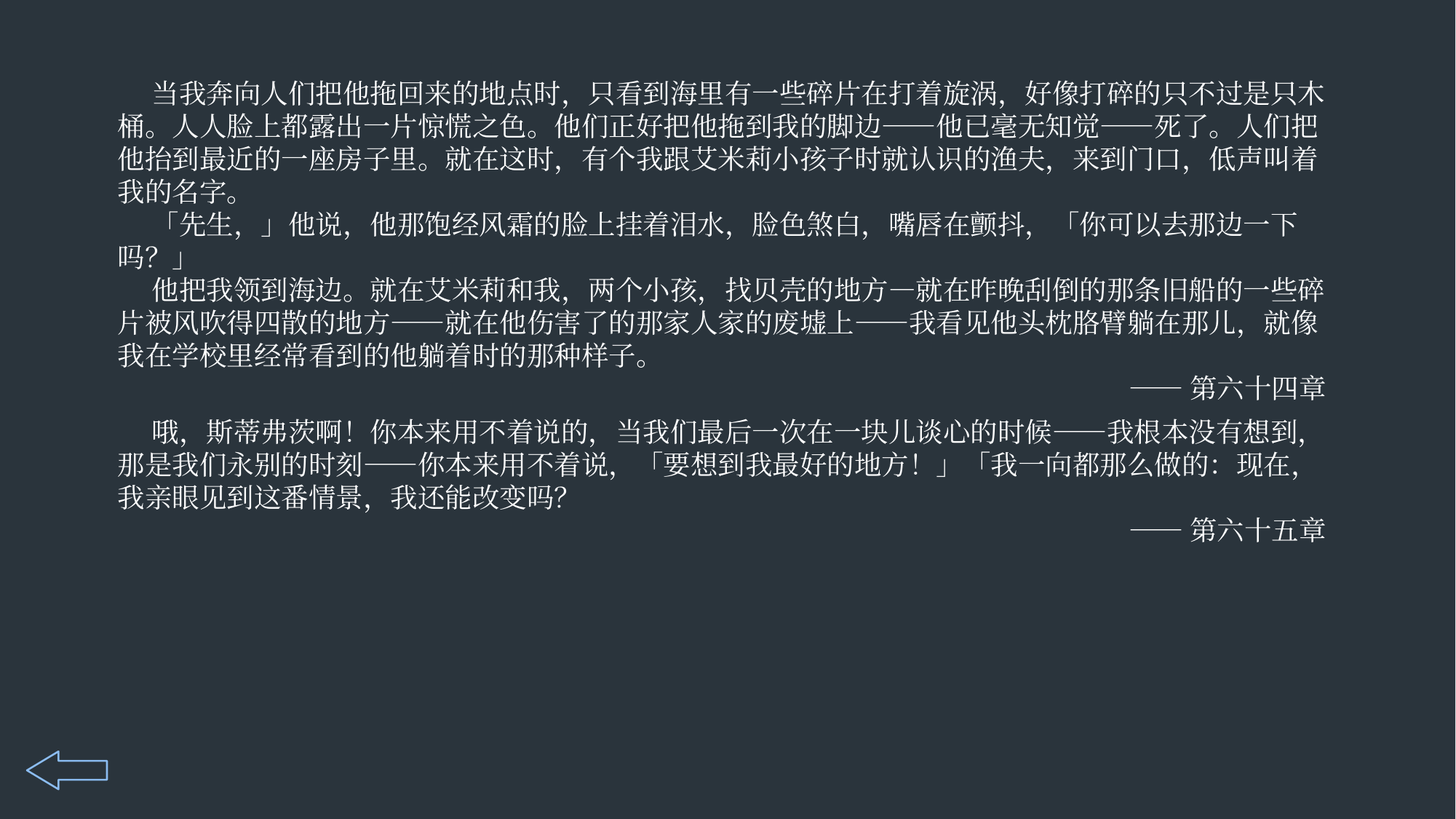

当我奔向人们把他拖回来的地点时，只看到海里有一些碎片在打着旋涡，好像打碎的只不过是只木桶。人人脸上都露出一片惊慌之色。他们正好把他拖到我的脚边——他已毫无知觉——死了。人们把他抬到最近的一座房子里。就在这时，有个我跟艾米莉小孩子时就认识的渔夫，来到门口，低声叫着我的名字。
    「先生，」他说，他那饱经风霜的脸上挂着泪水，脸色煞白，嘴唇在颤抖，「你可以去那边一下吗？」
    他把我领到海边。就在艾米莉和我，两个小孩，找贝壳的地方—就在昨晚刮倒的那条旧船的一些碎片被风吹得四散的地方——就在他伤害了的那家人家的废墟上——我看见他头枕胳臂躺在那儿，就像我在学校里经常看到的他躺着时的那种样子。
——第六十四章
    哦，斯蒂弗茨啊！你本来用不着说的，当我们最后一次在一块儿谈心的时候——我根本没有想到，那是我们永别的时刻——你本来用不着说，「要想到我最好的地方！」「我一向都那么做的：现在，我亲眼见到这番情景，我还能改变吗？
——第六十五章